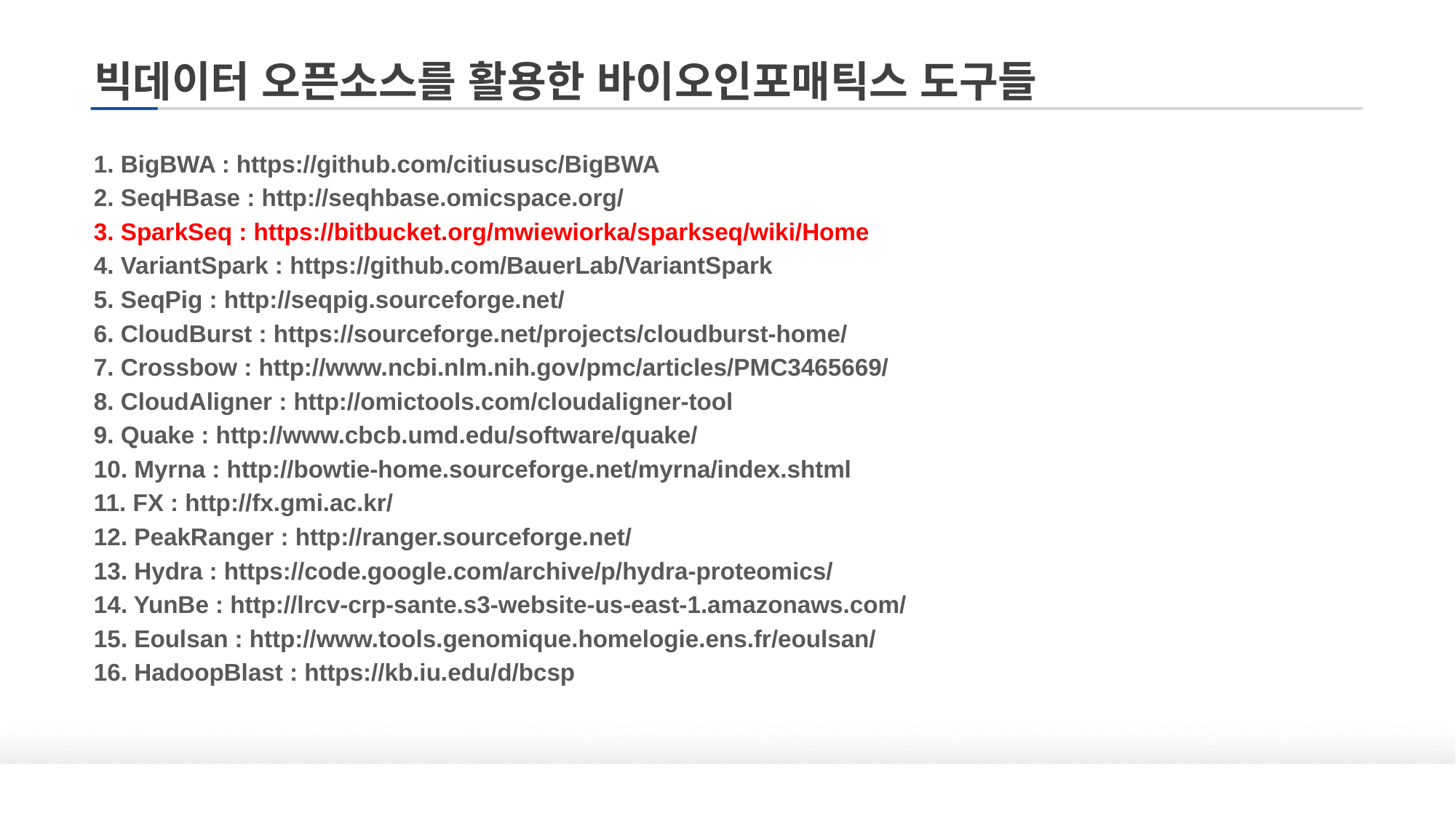

# 빅데이터 오픈소스를 활용한 바이오인포매틱스 도구들
1. BigBWA : https://github.com/citiususc/BigBWA
2. SeqHBase : http://seqhbase.omicspace.org/
3. SparkSeq : https://bitbucket.org/mwiewiorka/sparkseq/wiki/Home
4. VariantSpark : https://github.com/BauerLab/VariantSpark
5. SeqPig : http://seqpig.sourceforge.net/
6. CloudBurst : https://sourceforge.net/projects/cloudburst-home/
7. Crossbow : http://www.ncbi.nlm.nih.gov/pmc/articles/PMC3465669/
8. CloudAligner : http://omictools.com/cloudaligner-tool
9. Quake : http://www.cbcb.umd.edu/software/quake/
10. Myrna : http://bowtie-home.sourceforge.net/myrna/index.shtml
11. FX : http://fx.gmi.ac.kr/
12. PeakRanger : http://ranger.sourceforge.net/
13. Hydra : https://code.google.com/archive/p/hydra-proteomics/
14. YunBe : http://lrcv-crp-sante.s3-website-us-east-1.amazonaws.com/
15. Eoulsan : http://www.tools.genomique.homelogie.ens.fr/eoulsan/
16. HadoopBlast : https://kb.iu.edu/d/bcsp